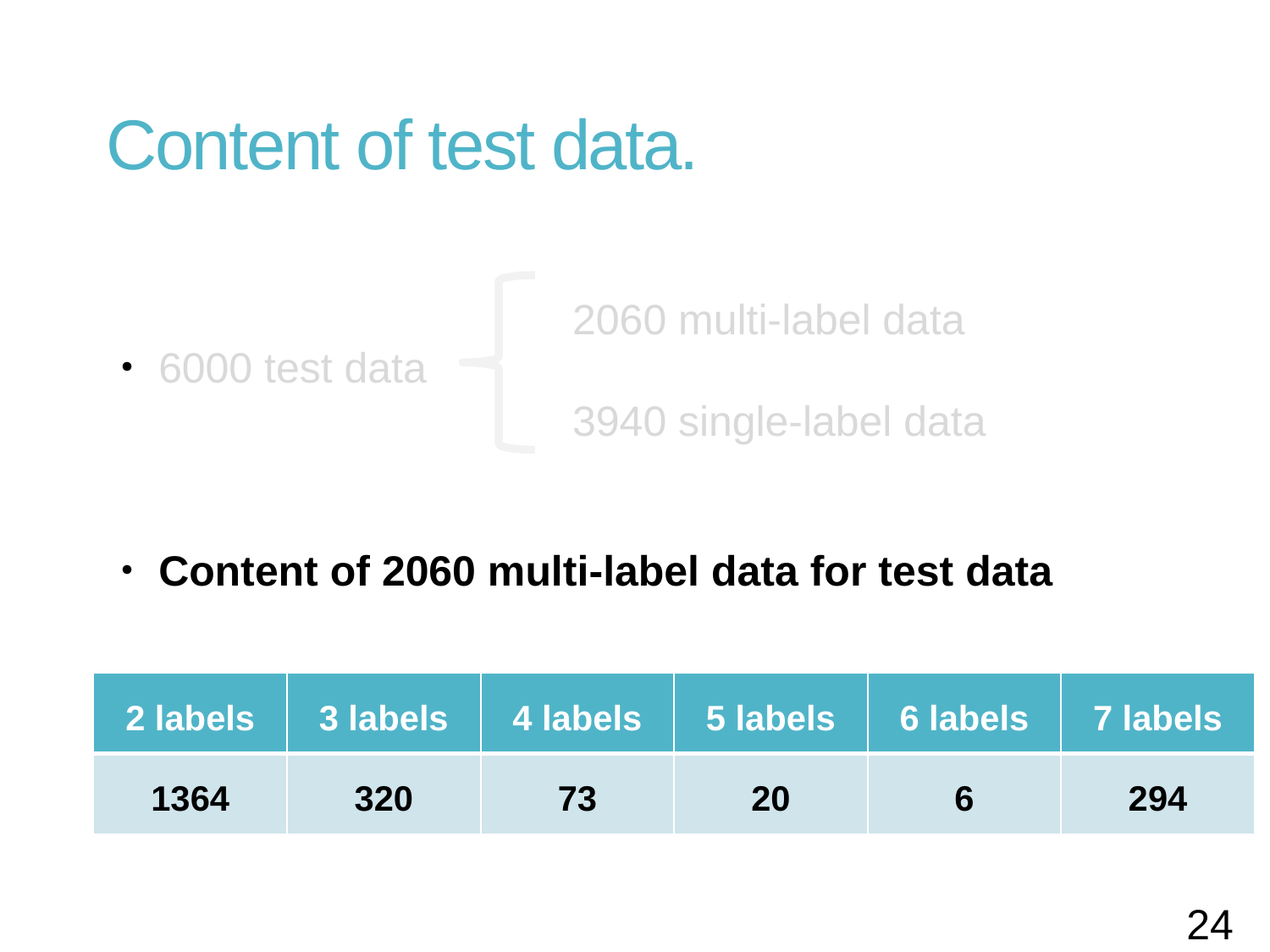

# Content of test data.

2060 multi-label data
3940 single-label data

・6000 test data

・Content of 2060 multi-label data for test data
| 2 labels | 3 labels | 4 labels | 5 labels | 6 labels | 7 labels |
| --- | --- | --- | --- | --- | --- |
| 1364 | 320 | 73 | 20 | 6 | 294 |
24